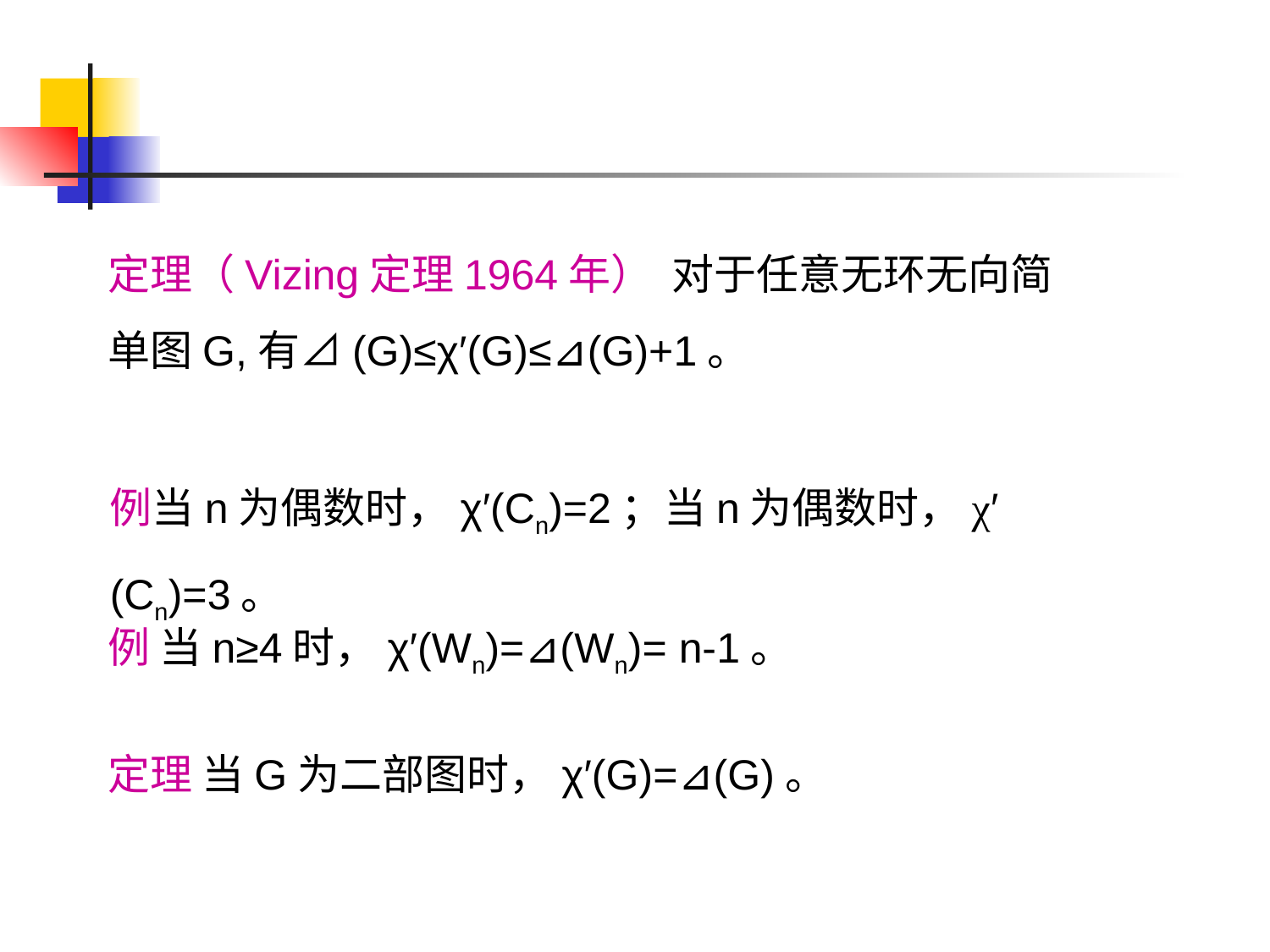

定理（Vizing定理1964年）  对于任意无环无向简单图G,有⊿(G)≤χ′(G)≤⊿(G)+1。
例当n为偶数时，χ′(Cn)=2；当n为偶数时，χ′(Cn)=3。
例 当n≥4时，χ′(Wn)=⊿(Wn)= n-1。
定理 当G为二部图时，χ′(G)=⊿(G)。